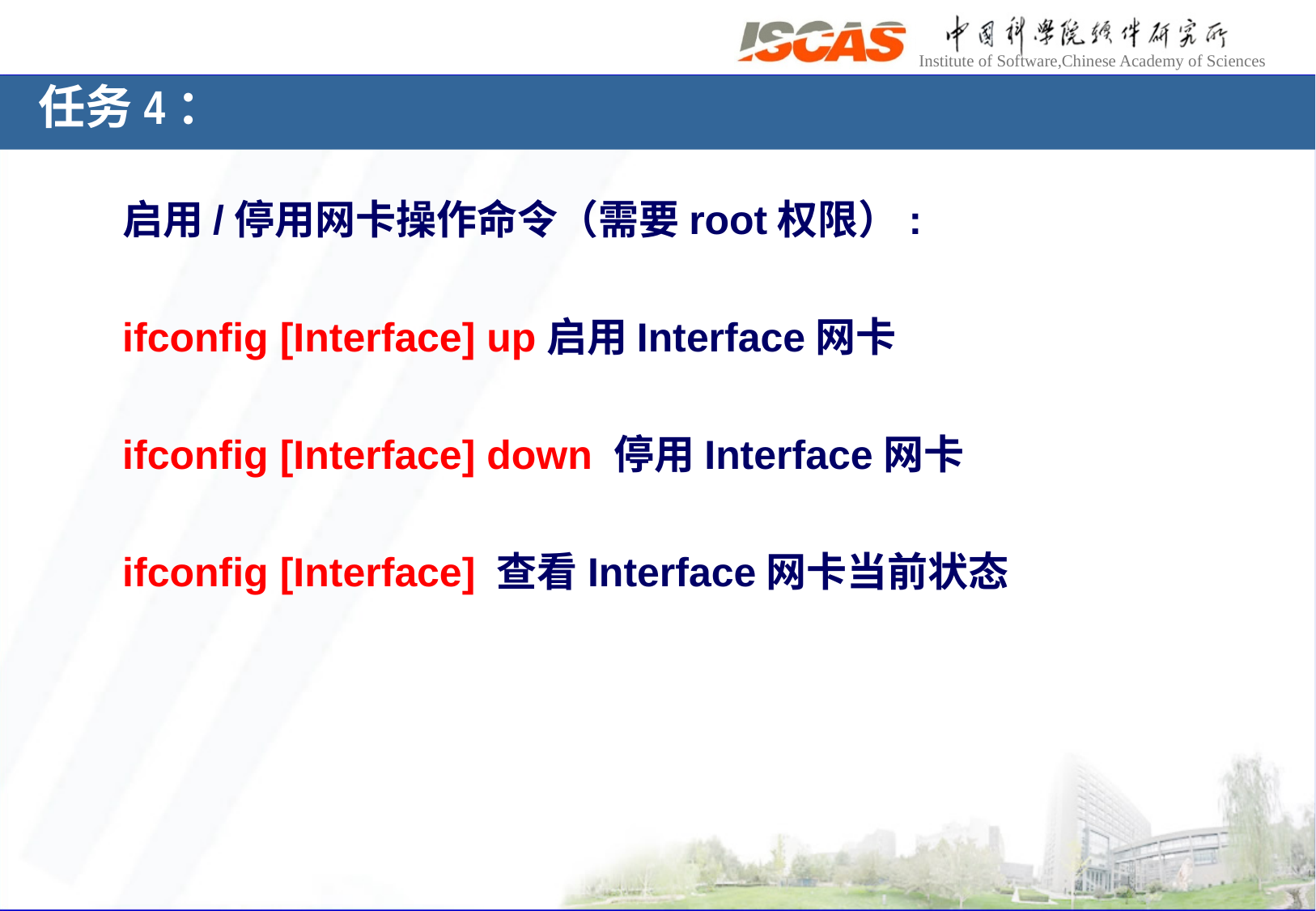

任务4：
启用/停用网卡操作命令（需要root权限）:

ifconfig [Interface] up启用Interface网卡

ifconfig [Interface] down 停用Interface网卡

ifconfig [Interface] 查看Interface网卡当前状态